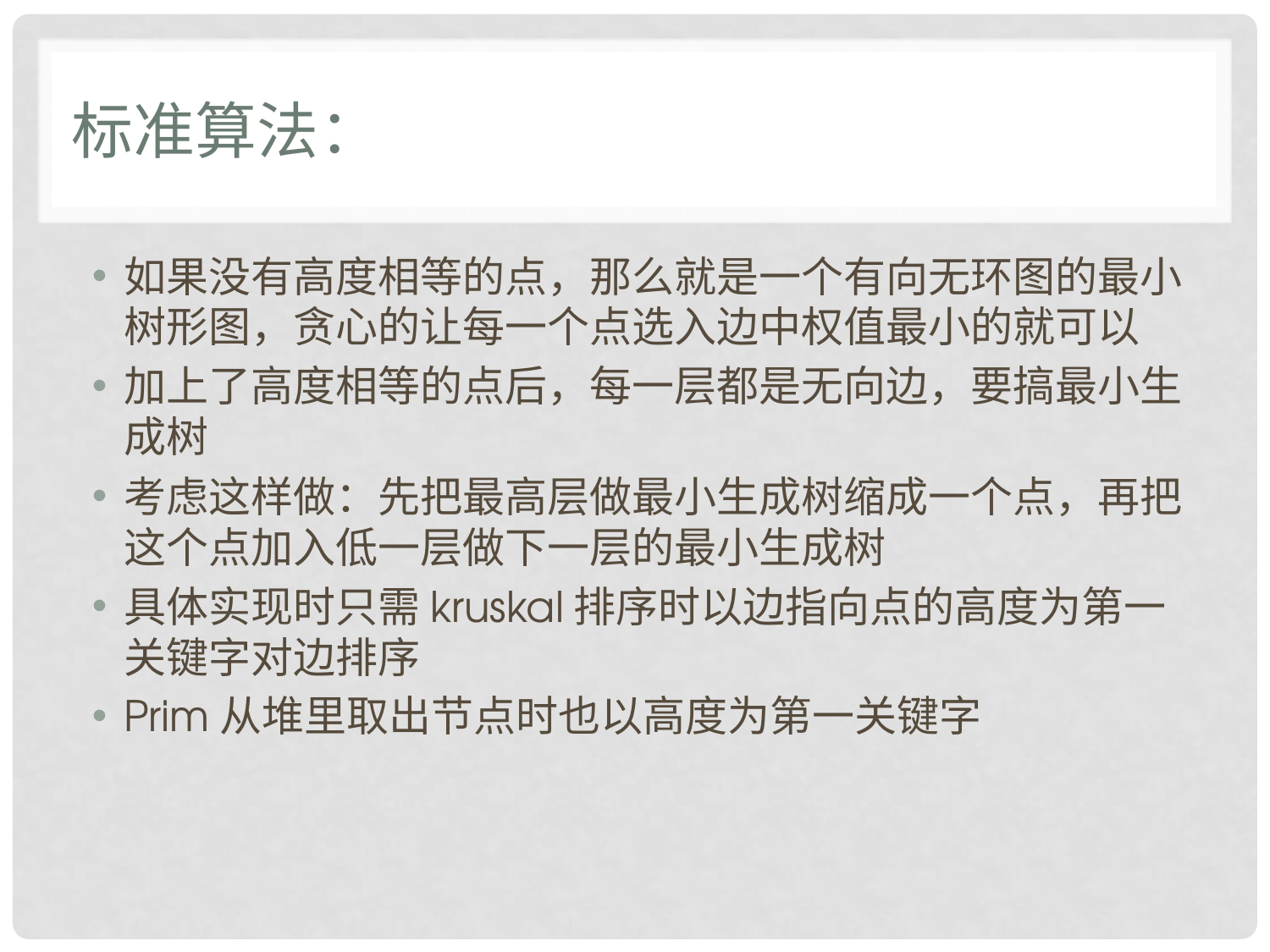

# 标准算法：
如果没有高度相等的点，那么就是一个有向无环图的最小树形图，贪心的让每一个点选入边中权值最小的就可以
加上了高度相等的点后，每一层都是无向边，要搞最小生成树
考虑这样做：先把最高层做最小生成树缩成一个点，再把这个点加入低一层做下一层的最小生成树
具体实现时只需kruskal排序时以边指向点的高度为第一关键字对边排序
Prim从堆里取出节点时也以高度为第一关键字